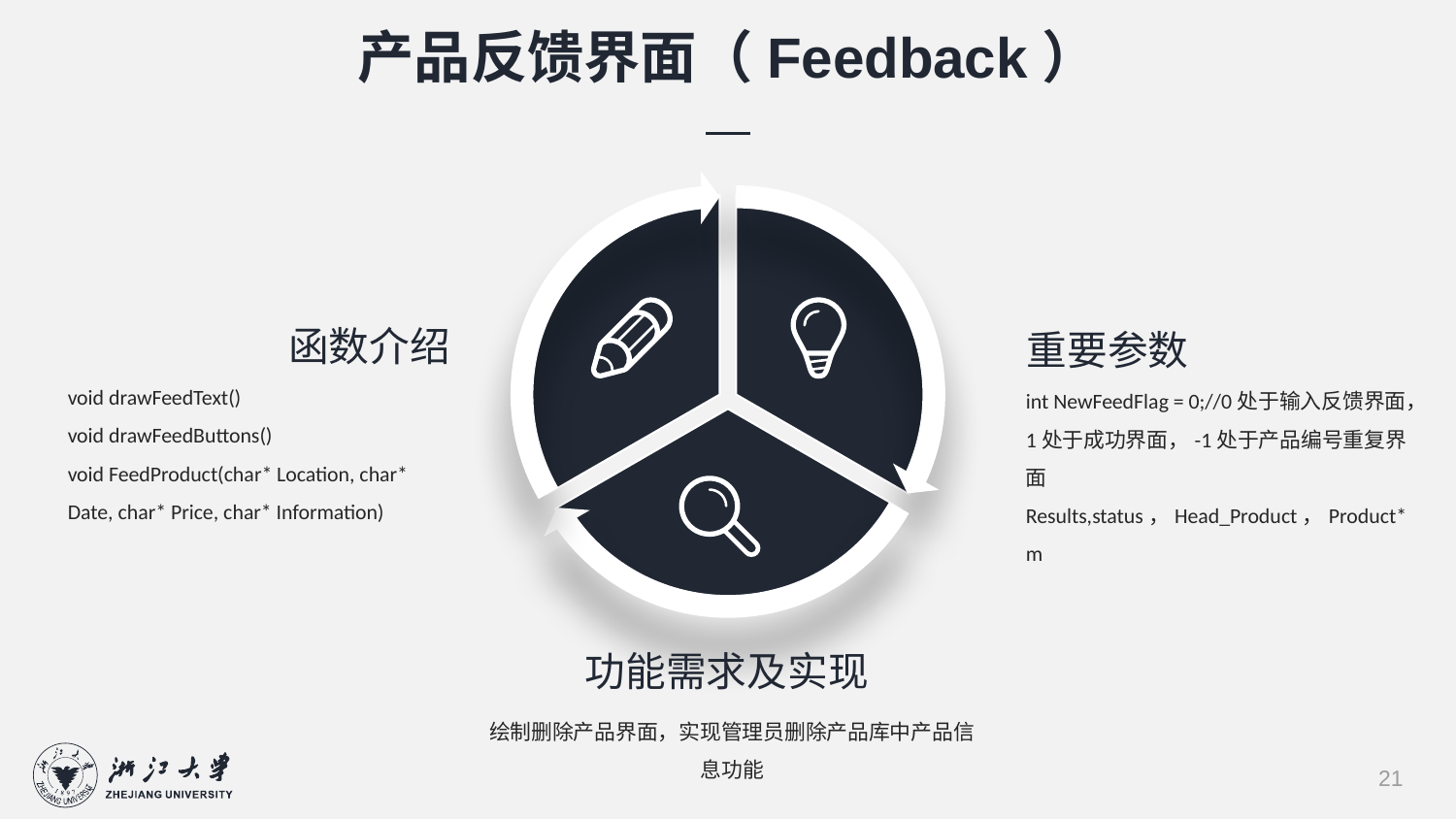

产品反馈界面（Feedback）

函数介绍
重要参数
void drawFeedText()
void drawFeedButtons()
void FeedProduct(char* Location, char* Date, char* Price, char* Information)

int NewFeedFlag = 0;//0处于输入反馈界面，1处于成功界面，-1处于产品编号重复界面
Results,status，Head_Product，Product* m

功能需求及实现
绘制删除产品界面，实现管理员删除产品库中产品信息功能
21